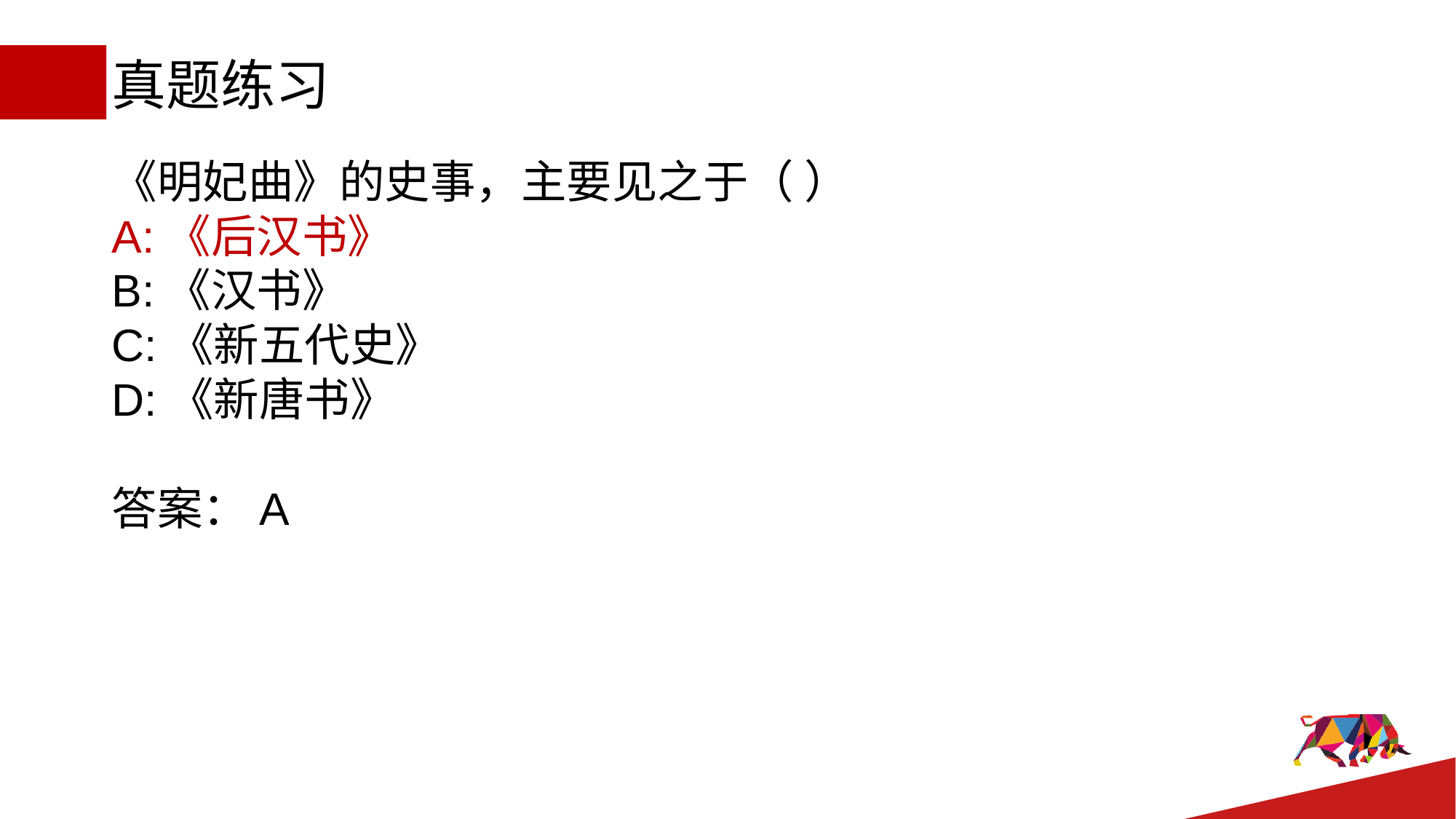

# 真题练习
《明妃曲》的史事，主要见之于（ ）
A:《后汉书》
B:《汉书》
C:《新五代史》
D:《新唐书》

答案：A